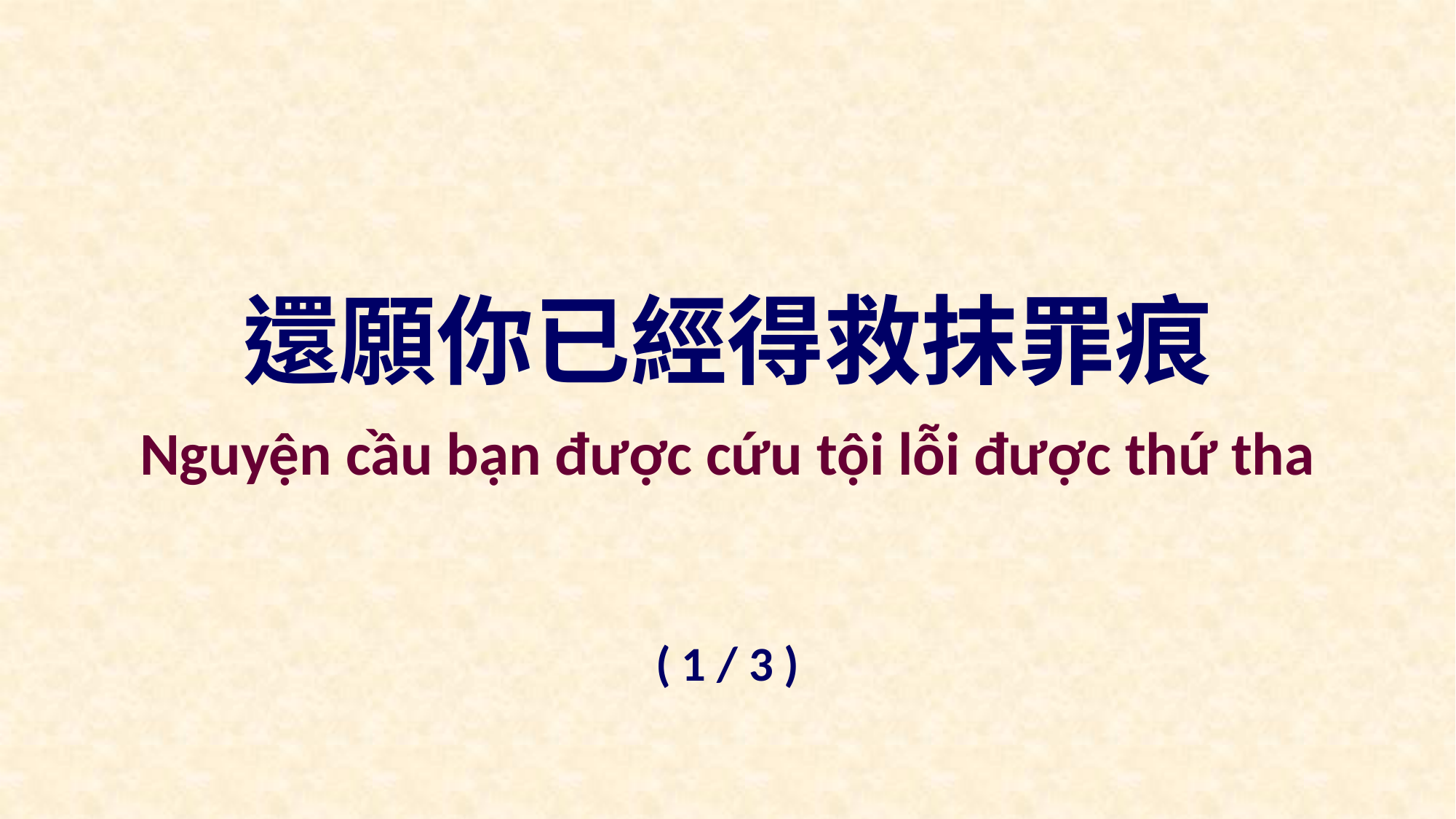

還願你已經得救抹罪痕
Nguyện cầu bạn được cứu tội lỗi được thứ tha
( 1 / 3 )